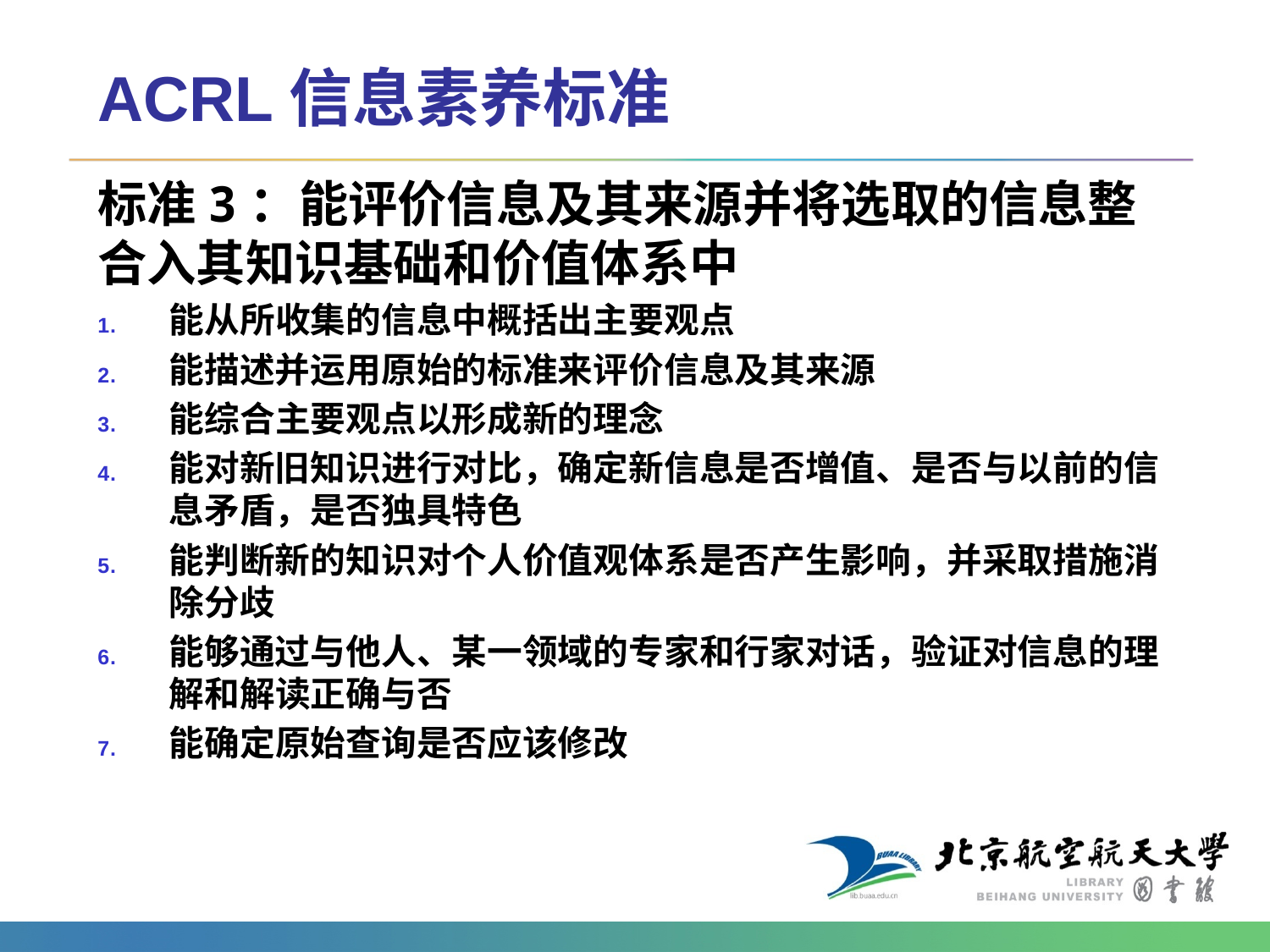

ACRL信息素养标准
标准3：能评价信息及其来源并将选取的信息整合入其知识基础和价值体系中
能从所收集的信息中概括出主要观点
能描述并运用原始的标准来评价信息及其来源
能综合主要观点以形成新的理念
能对新旧知识进行对比，确定新信息是否增值、是否与以前的信息矛盾，是否独具特色
能判断新的知识对个人价值观体系是否产生影响，并采取措施消除分歧
能够通过与他人、某一领域的专家和行家对话，验证对信息的理解和解读正确与否
能确定原始查询是否应该修改